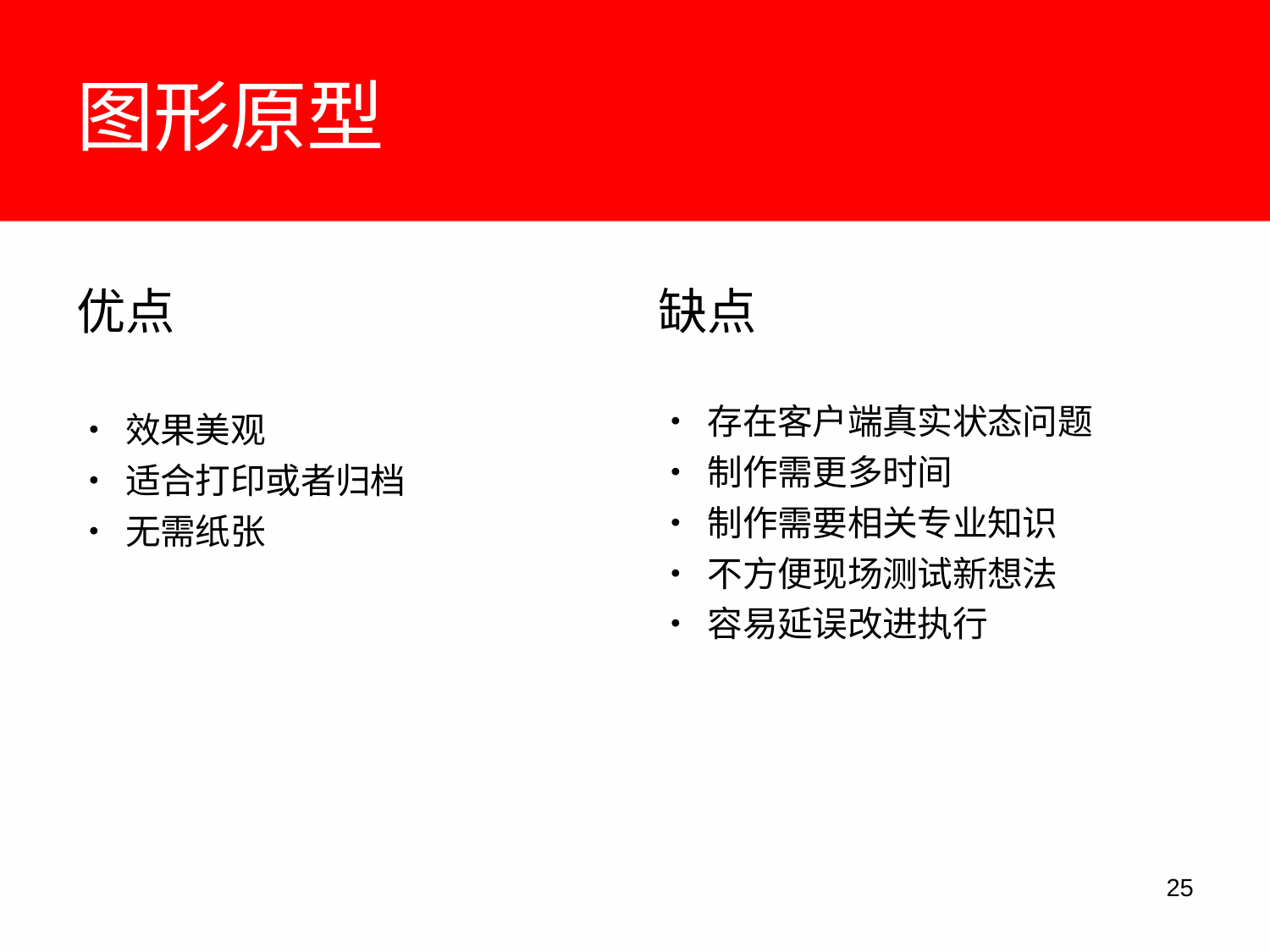

# 图形原型
优点

•	效果美观
•	适合打印或者归档
•	无需纸张
缺点
•	存在客户端真实状态问题
•	制作需更多时间
•	制作需要相关专业知识
•	不方便现场测试新想法
•	容易延误改进执行
25